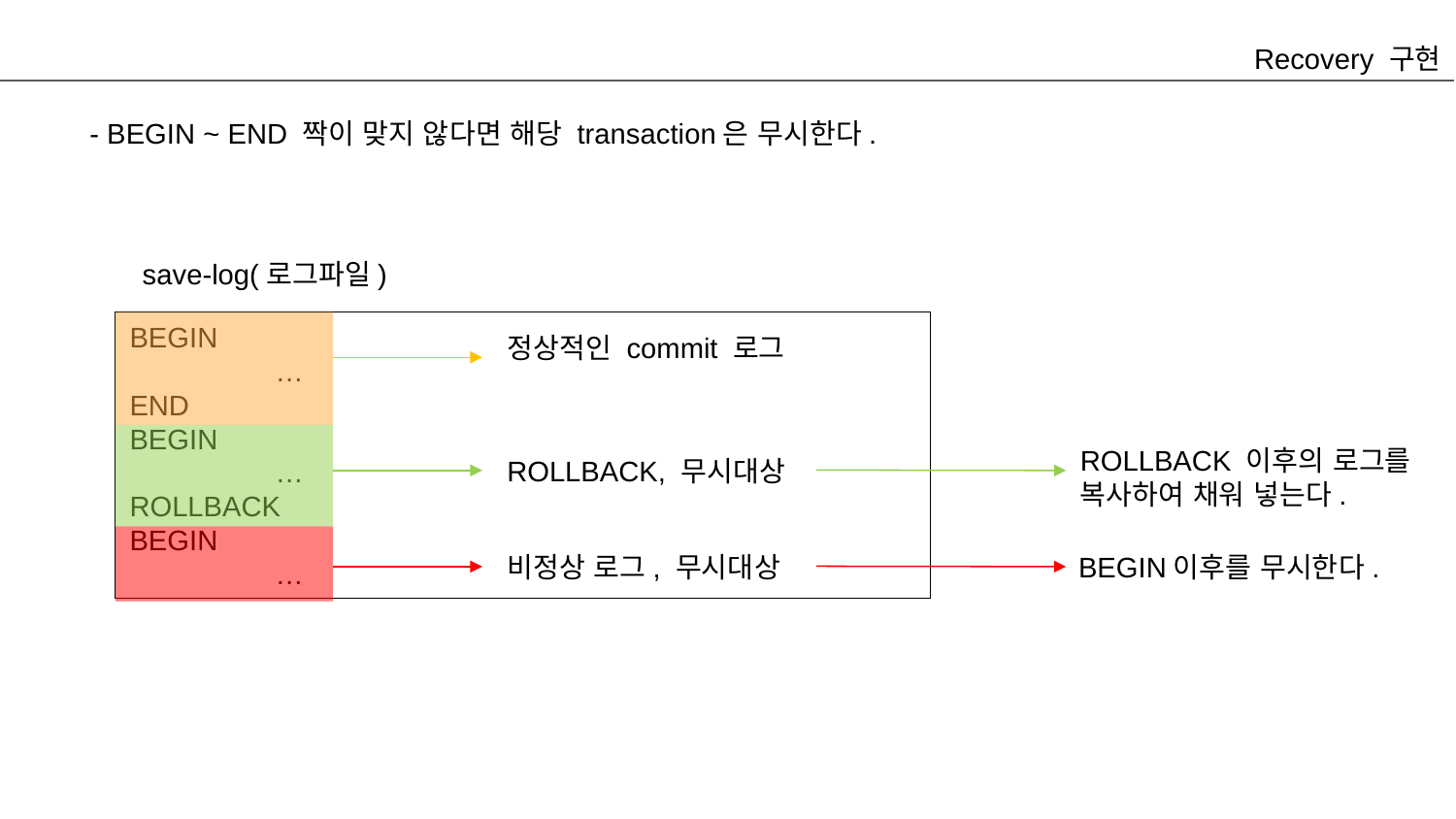

Recovery 구현
- BEGIN ~ END 짝이 맞지 않다면 해당 transaction은 무시한다.

save-log(로그파일)
BEGIN
	…
END
BEGIN
	…
ROLLBACK
BEGIN
	…

정상적인 commit 로그

ROLLBACK 이후의 로그를 복사하여 채워 넣는다.
ROLLBACK, 무시대상

비정상 로그, 무시대상
BEGIN이후를 무시한다.